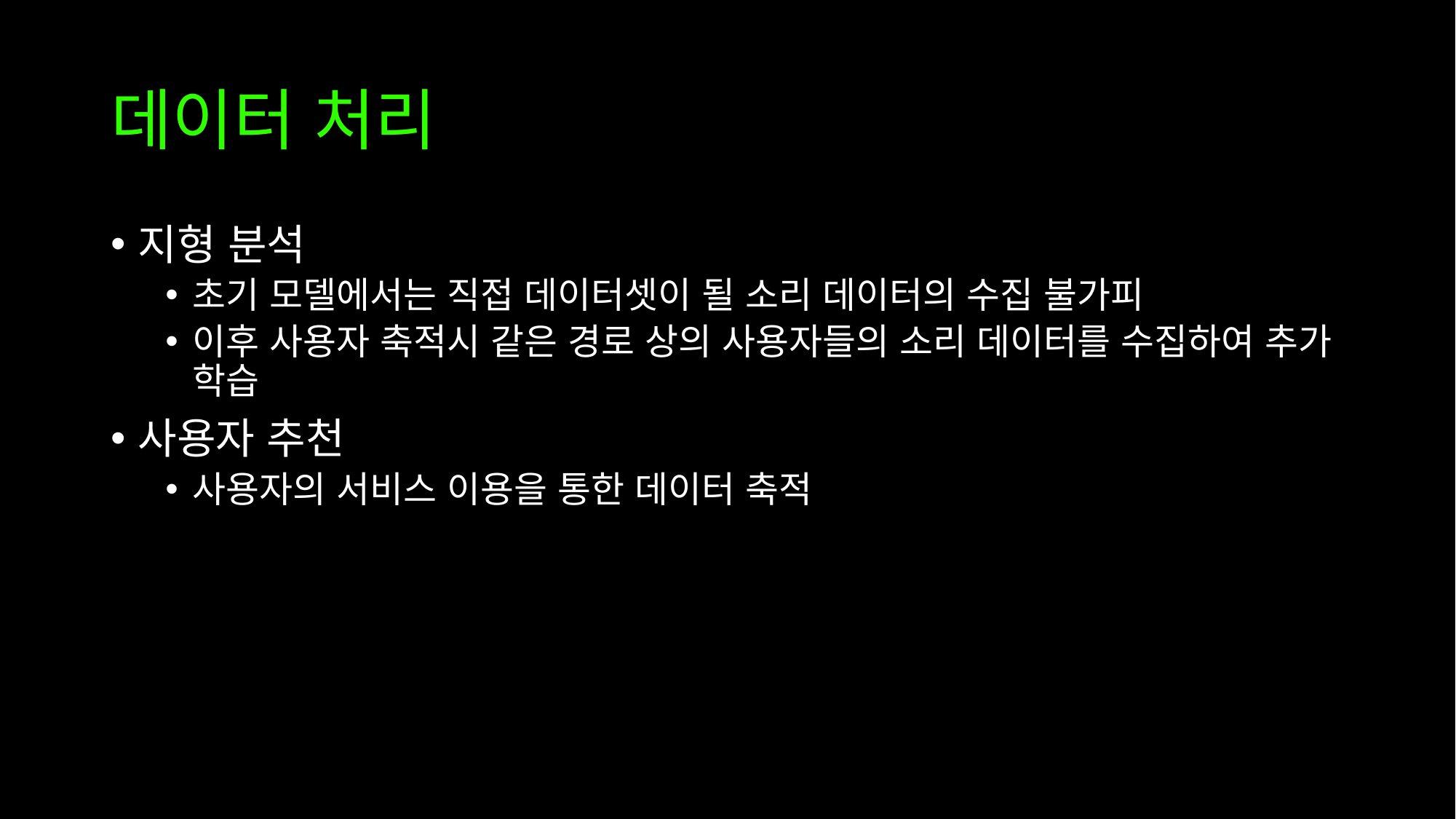

# 데이터 처리
지형 분석
초기 모델에서는 직접 데이터셋이 될 소리 데이터의 수집 불가피
이후 사용자 축적시 같은 경로 상의 사용자들의 소리 데이터를 수집하여 추가 학습
사용자 추천
사용자의 서비스 이용을 통한 데이터 축적